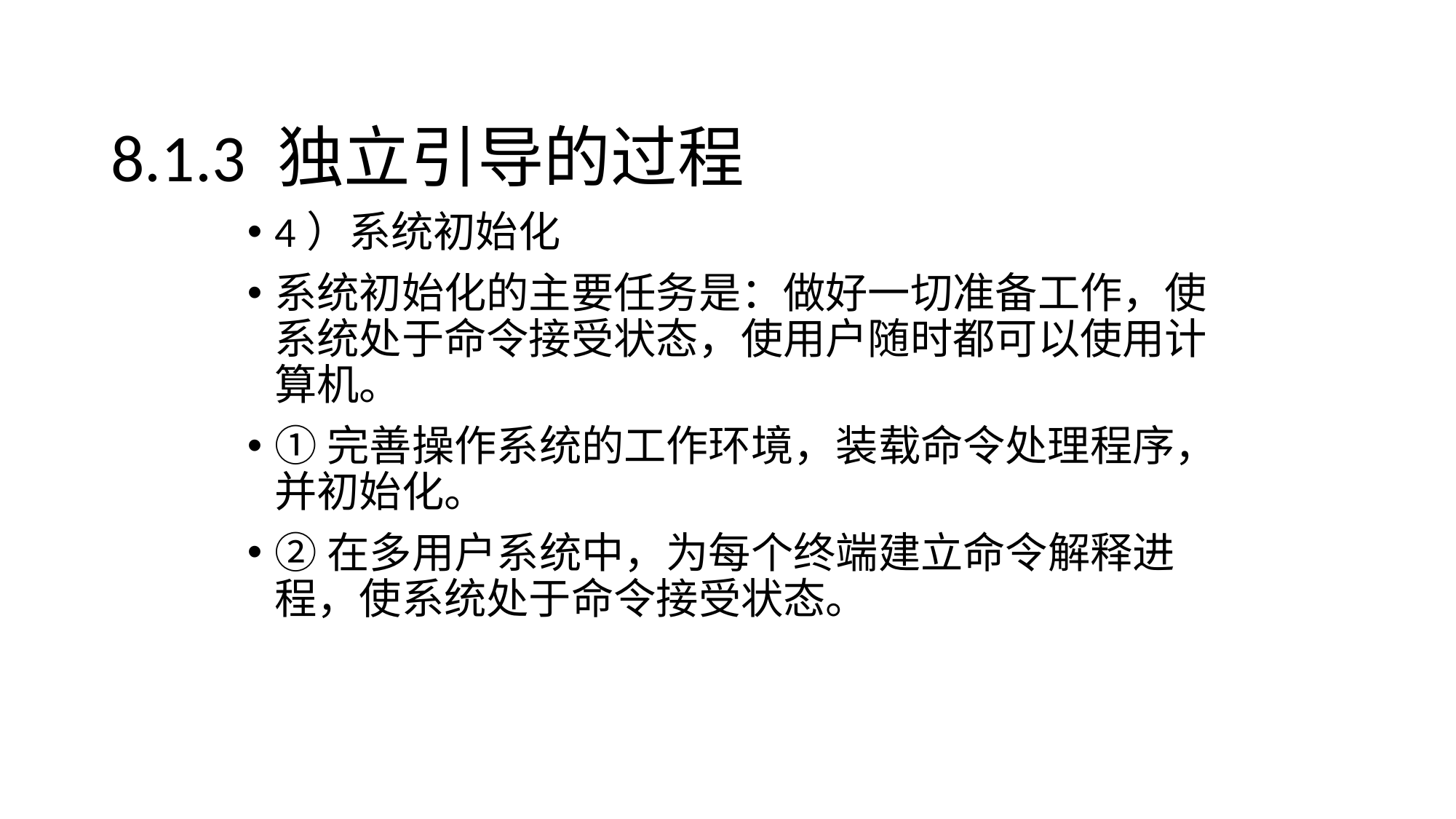

# 8.1.3 独立引导的过程
4）系统初始化
系统初始化的主要任务是：做好一切准备工作，使系统处于命令接受状态，使用户随时都可以使用计算机。
①完善操作系统的工作环境，装载命令处理程序，并初始化。
②在多用户系统中，为每个终端建立命令解释进程，使系统处于命令接受状态。
11